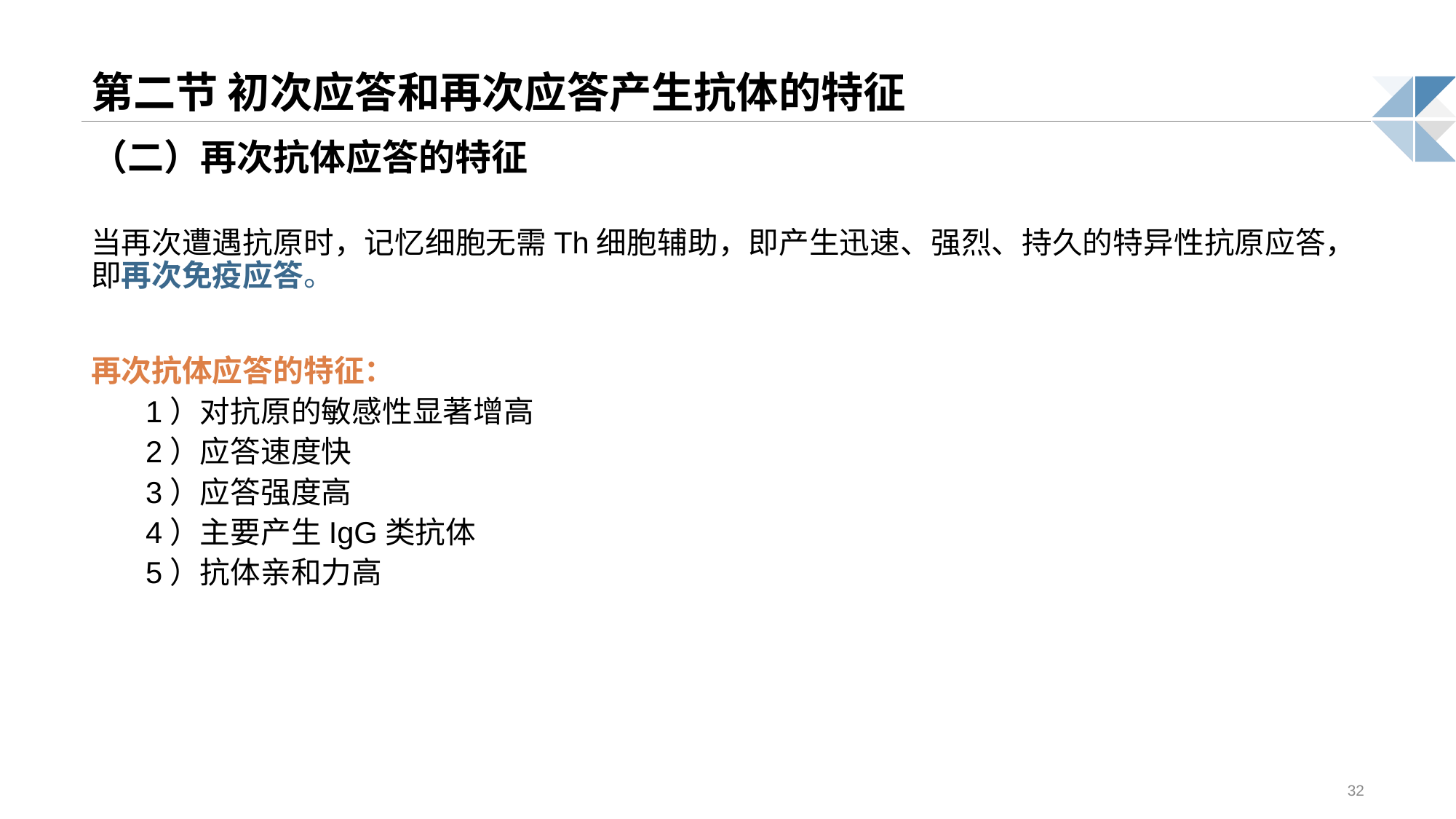

# 第二节 初次应答和再次应答产生抗体的特征
（二）再次抗体应答的特征

当再次遭遇抗原时，记忆细胞无需Th细胞辅助，即产生迅速、强烈、持久的特异性抗原应答，即再次免疫应答。

再次抗体应答的特征：
1）对抗原的敏感性显著增高
2）应答速度快
3）应答强度高
4）主要产生IgG类抗体
5）抗体亲和力高

32